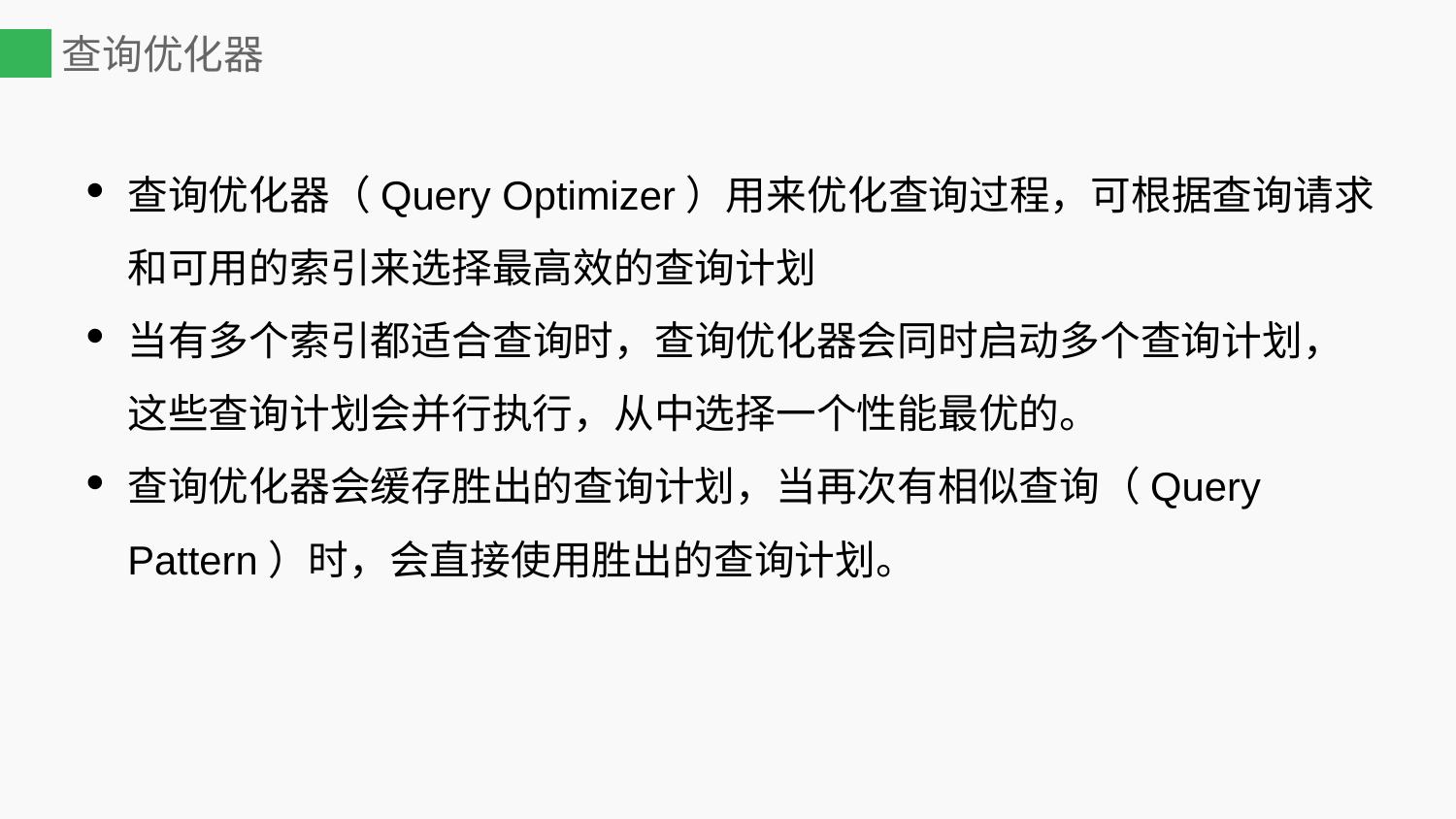

# 查询优化器
查询优化器（Query Optimizer）用来优化查询过程，可根据查询请求和可用的索引来选择最高效的查询计划
当有多个索引都适合查询时，查询优化器会同时启动多个查询计划，这些查询计划会并行执行，从中选择一个性能最优的。
查询优化器会缓存胜出的查询计划，当再次有相似查询（Query Pattern）时，会直接使用胜出的查询计划。